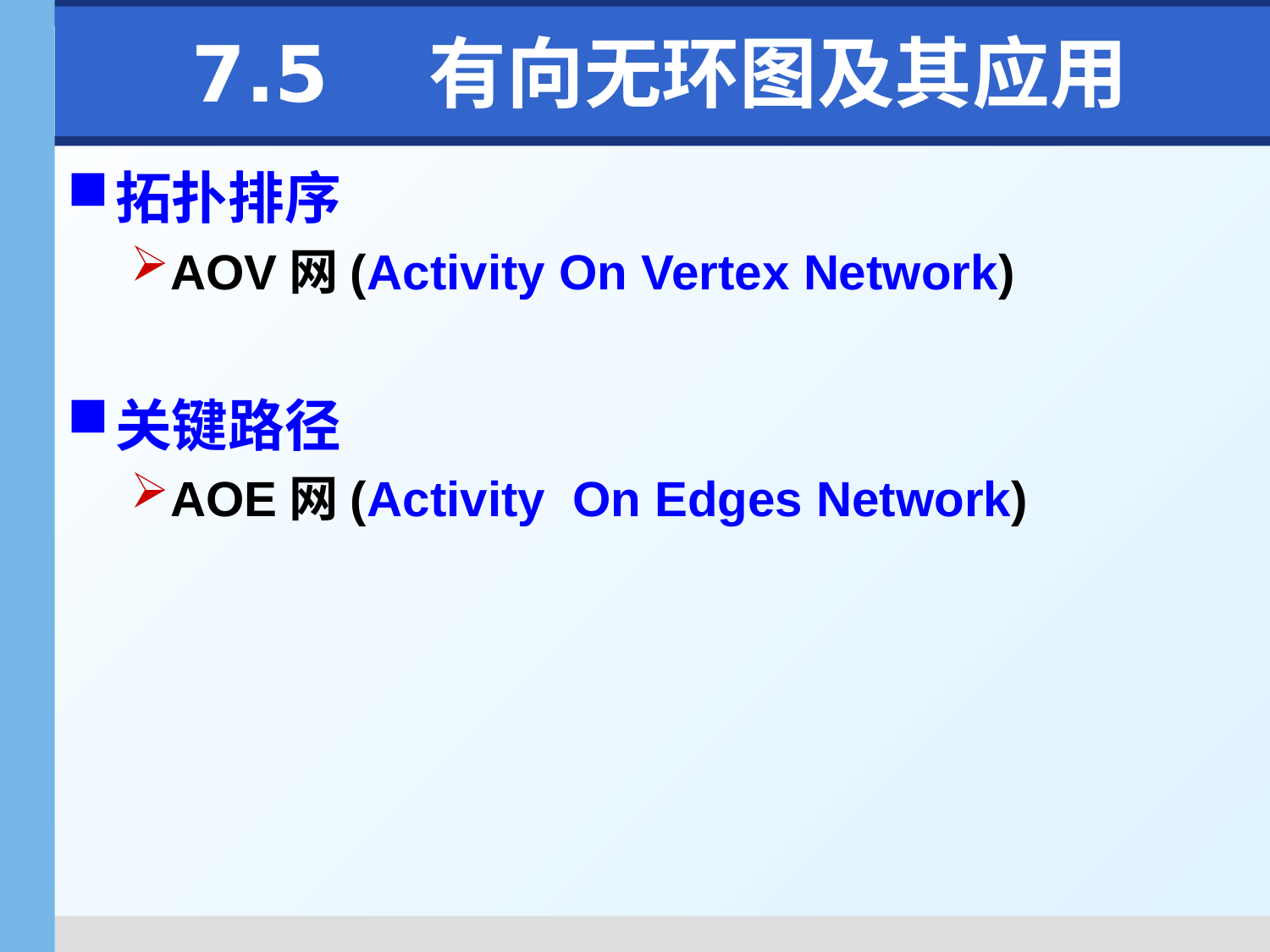

# 7.5   有向无环图及其应用
拓扑排序
AOV网(Activity On Vertex Network)

关键路径
AOE网(Activity  On Edges Network)